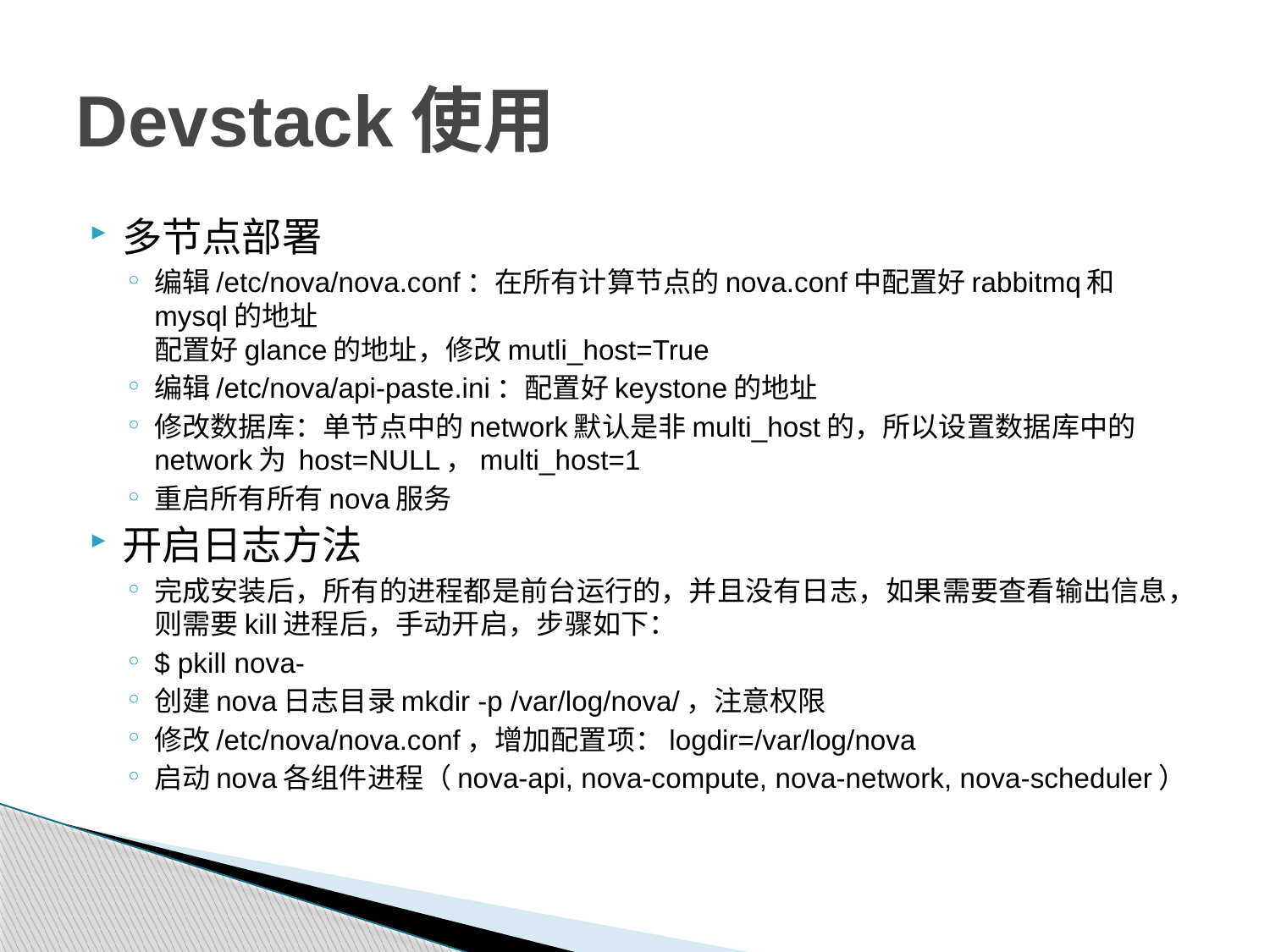

# Devstack使用
多节点部署
编辑/etc/nova/nova.conf：在所有计算节点的nova.conf中配置好rabbitmq和mysql的地址
配置好glance的地址，修改mutli_host=True
编辑/etc/nova/api-paste.ini：配置好keystone的地址
修改数据库：单节点中的network默认是非multi_host的，所以设置数据库中的network为 host=NULL，multi_host=1
重启所有所有nova服务
开启日志方法
完成安装后，所有的进程都是前台运行的，并且没有日志，如果需要查看输出信息，则需要kill进程后，手动开启，步骤如下：
$ pkill nova-
创建nova日志目录mkdir -p /var/log/nova/，注意权限
修改/etc/nova/nova.conf，增加配置项：logdir=/var/log/nova
启动nova各组件进程（nova-api, nova-compute, nova-network, nova-scheduler）